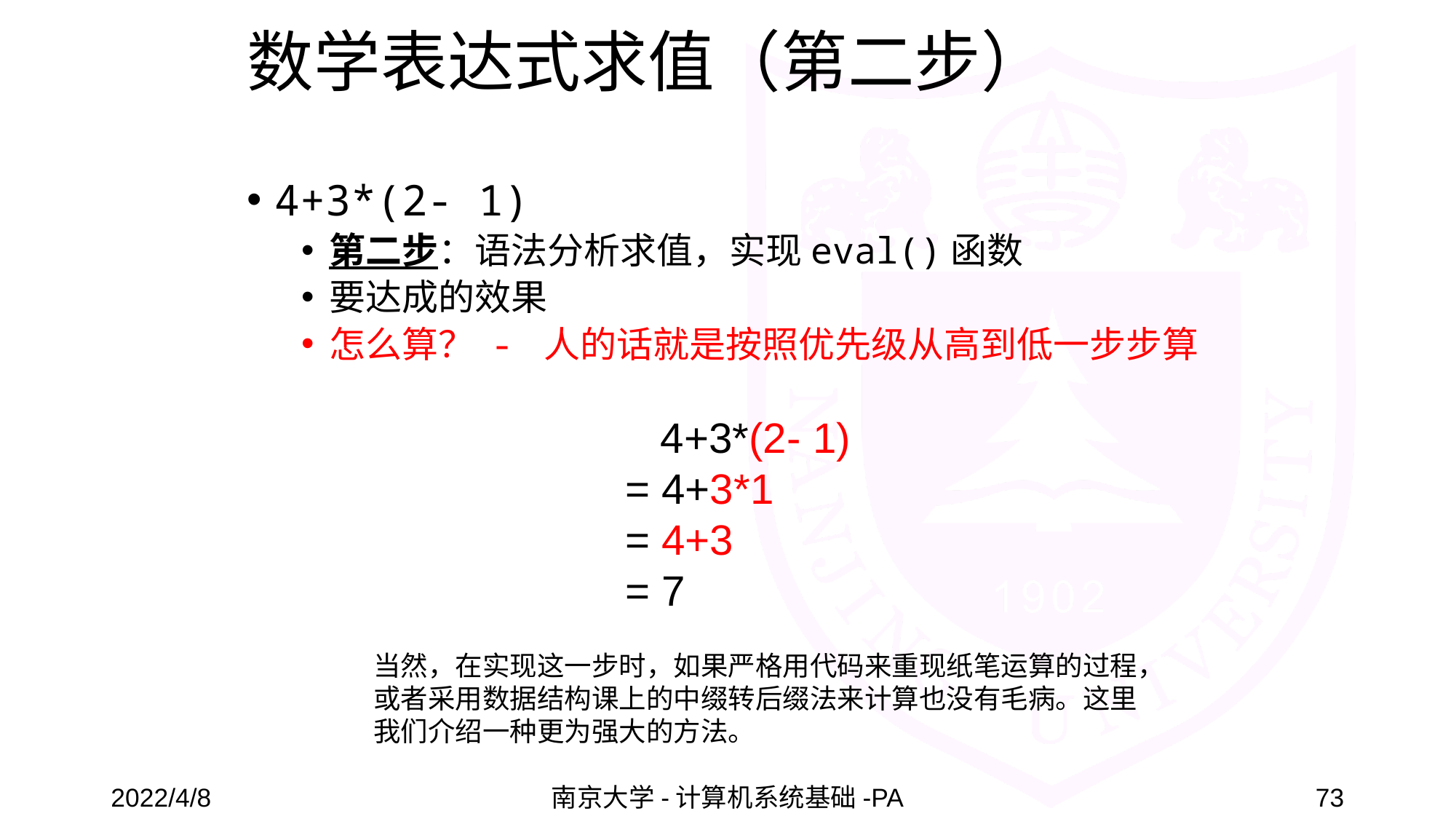

# 数学表达式求值（第二步）
4+3*(2- 1)
第二步：语法分析求值，实现eval()函数
要达成的效果
怎么算？ - 人的话就是按照优先级从高到低一步步算
   4+3*(2- 1)
= 4+3*1
= 4+3
= 7
当然，在实现这一步时，如果严格用代码来重现纸笔运算的过程，或者采用数据结构课上的中缀转后缀法来计算也没有毛病。这里我们介绍一种更为强大的方法。
2022/4/8
南京大学-计算机系统基础-PA
73